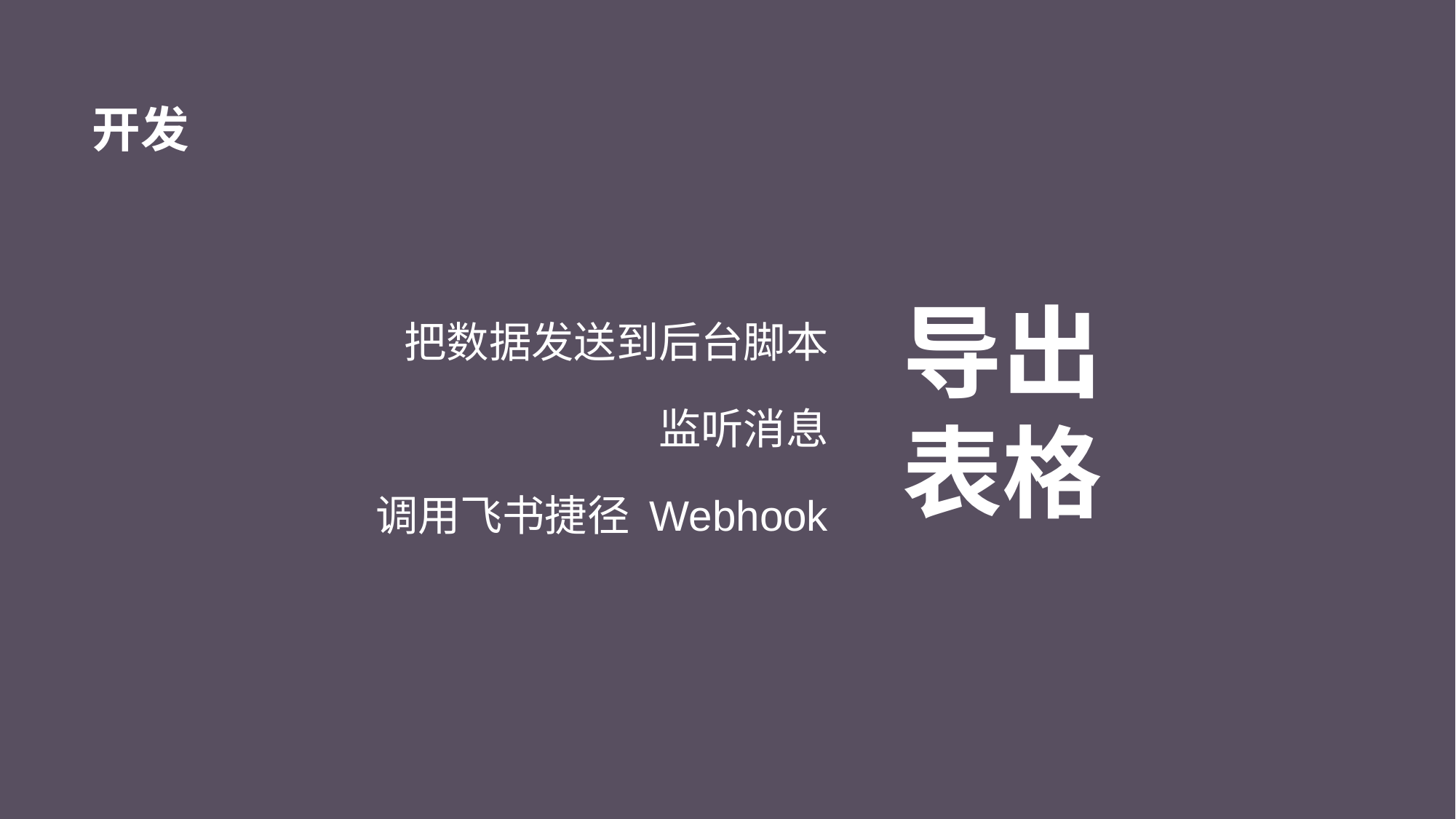

# 开发
把数据发送到后台脚本
监听消息
调用飞书捷径 Webhook
导出表格